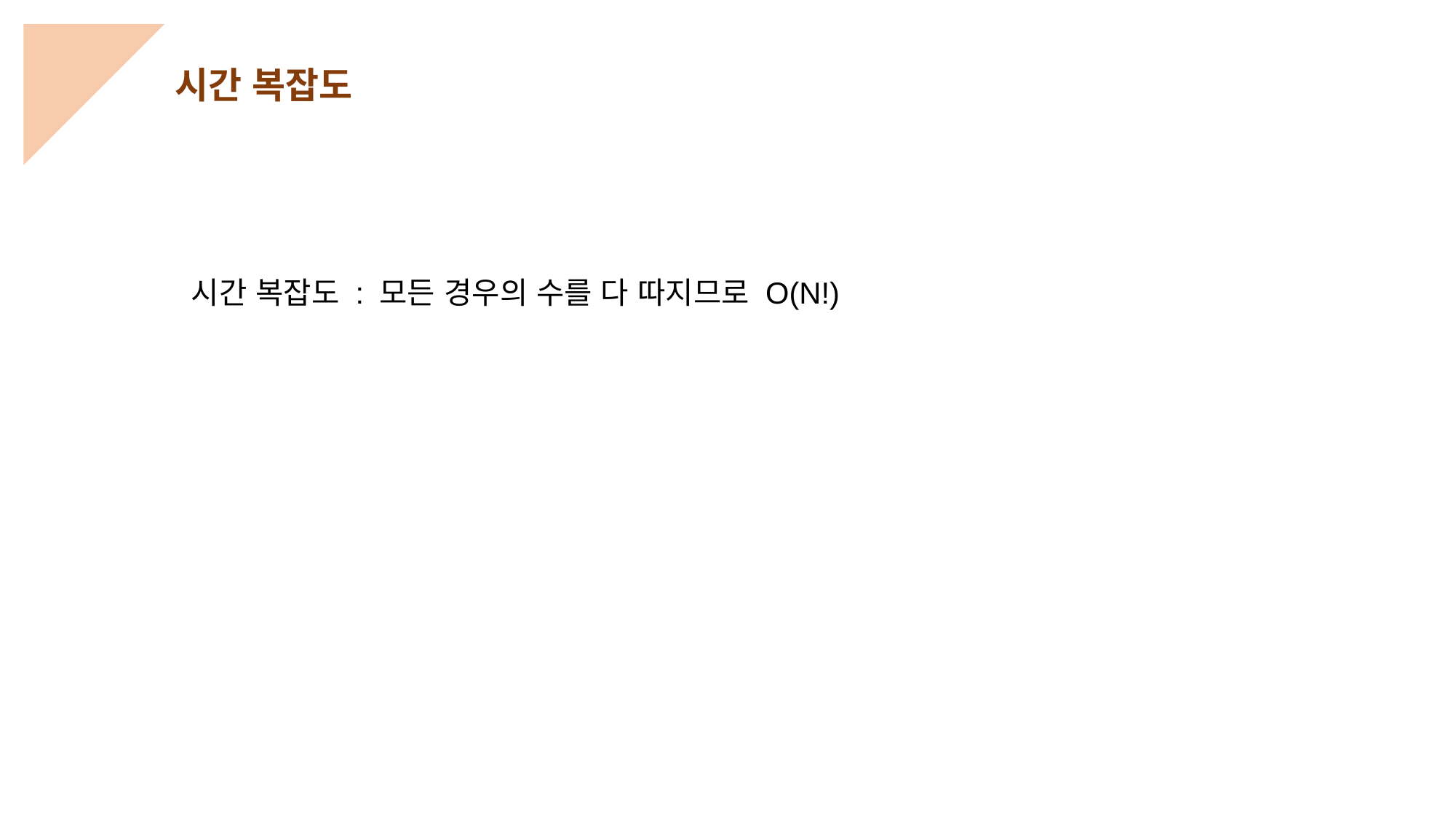

4
시간 복잡도

시간 복잡도 : 모든 경우의 수를 다 따지므로 O(N!)